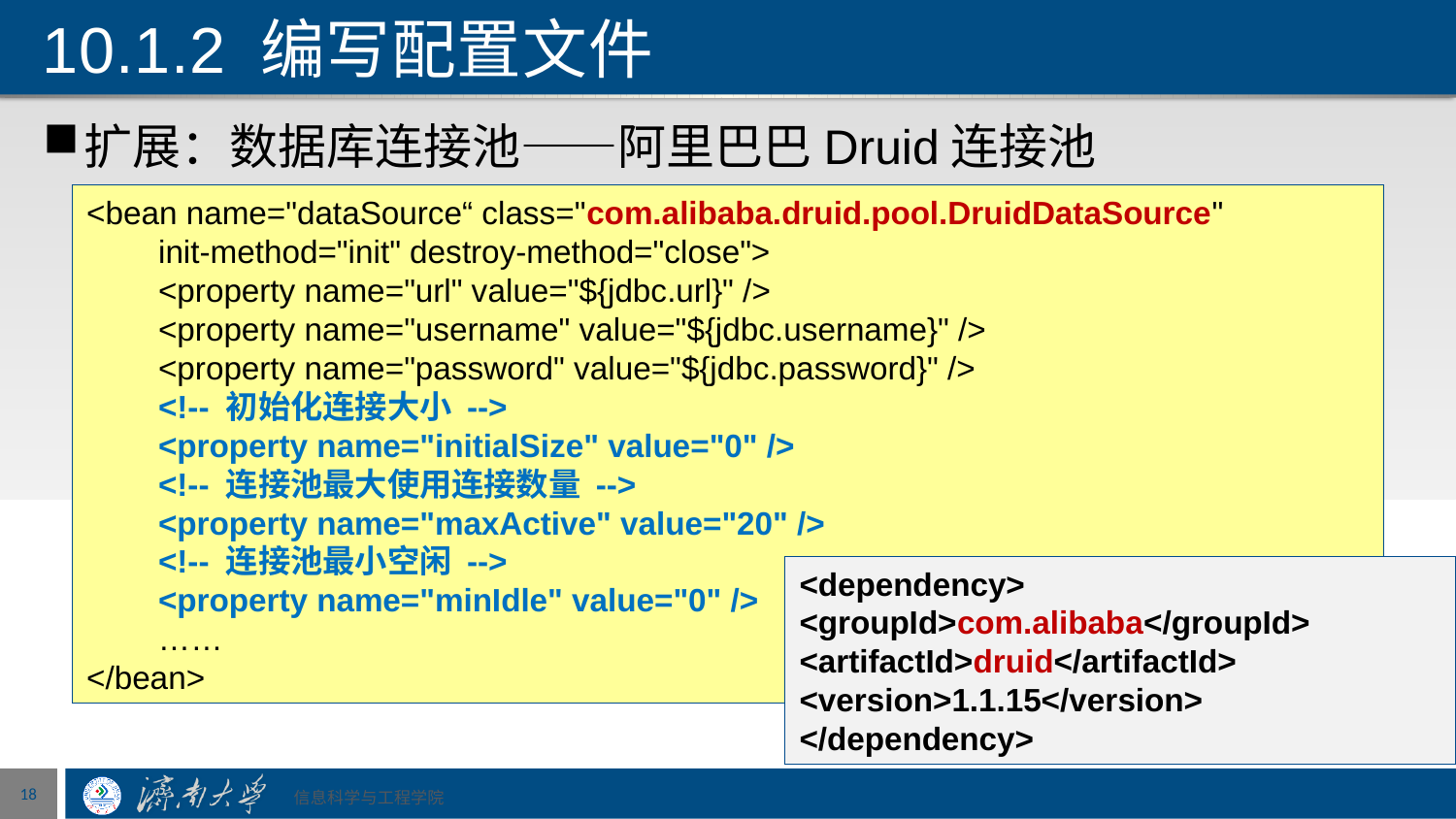

# 10.1.2 编写配置文件
扩展：数据库连接池——阿里巴巴Druid连接池
<bean name="dataSource“ class="com.alibaba.druid.pool.DruidDataSource"
        init-method="init" destroy-method="close">
        <property name="url" value="${jdbc.url}" />
        <property name="username" value="${jdbc.username}" />
        <property name="password" value="${jdbc.password}" />
        <!-- 初始化连接大小 -->
        <property name="initialSize" value="0" />
        <!-- 连接池最大使用连接数量 -->
        <property name="maxActive" value="20" />
        <!-- 连接池最小空闲 -->
        <property name="minIdle" value="0" />
        ……
</bean>
<dependency>			<groupId>com.alibaba</groupId>	<artifactId>druid</artifactId>	<version>1.1.15</version>
</dependency>